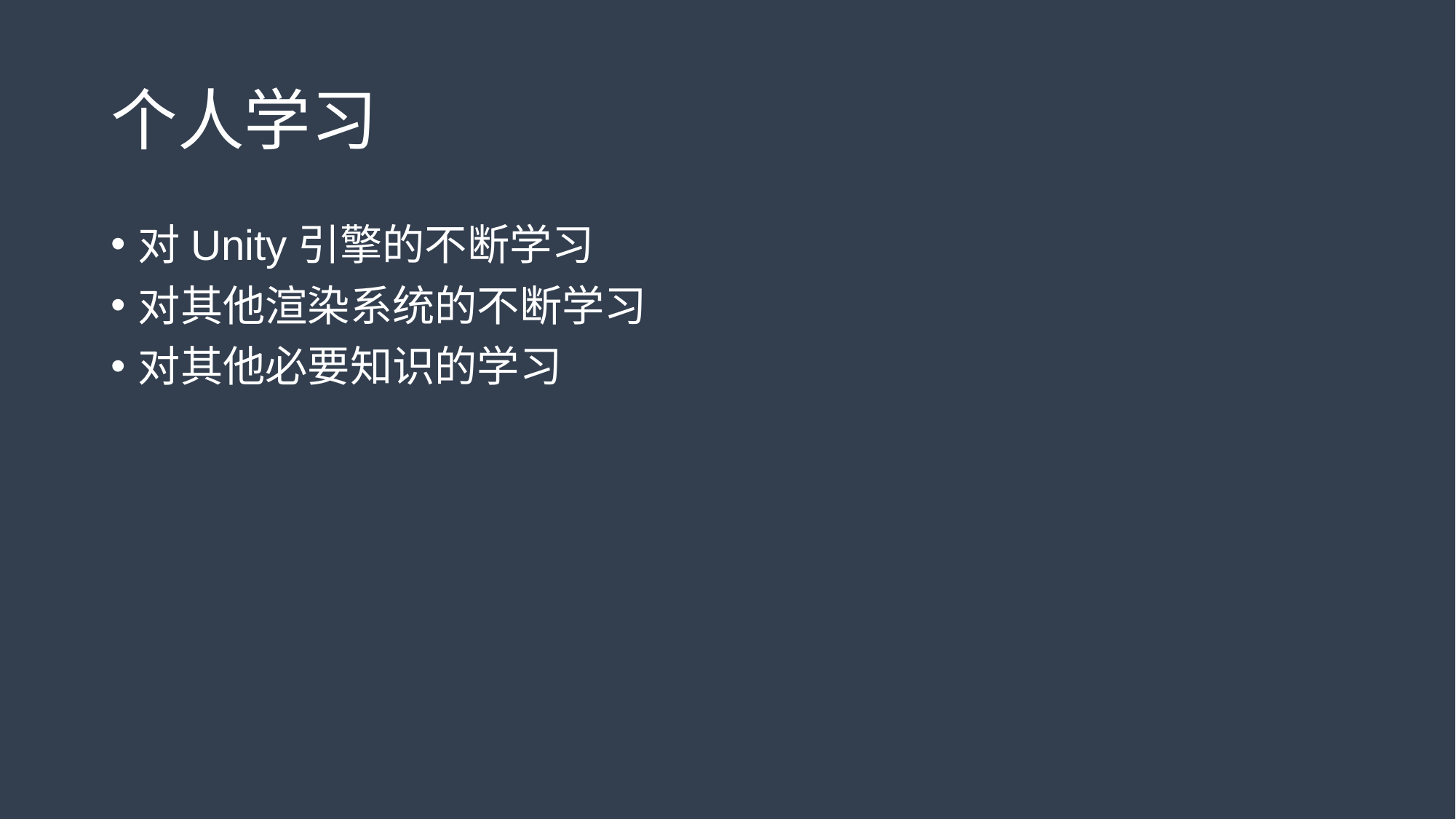

# 个人学习
对Unity引擎的不断学习
对其他渲染系统的不断学习
对其他必要知识的学习